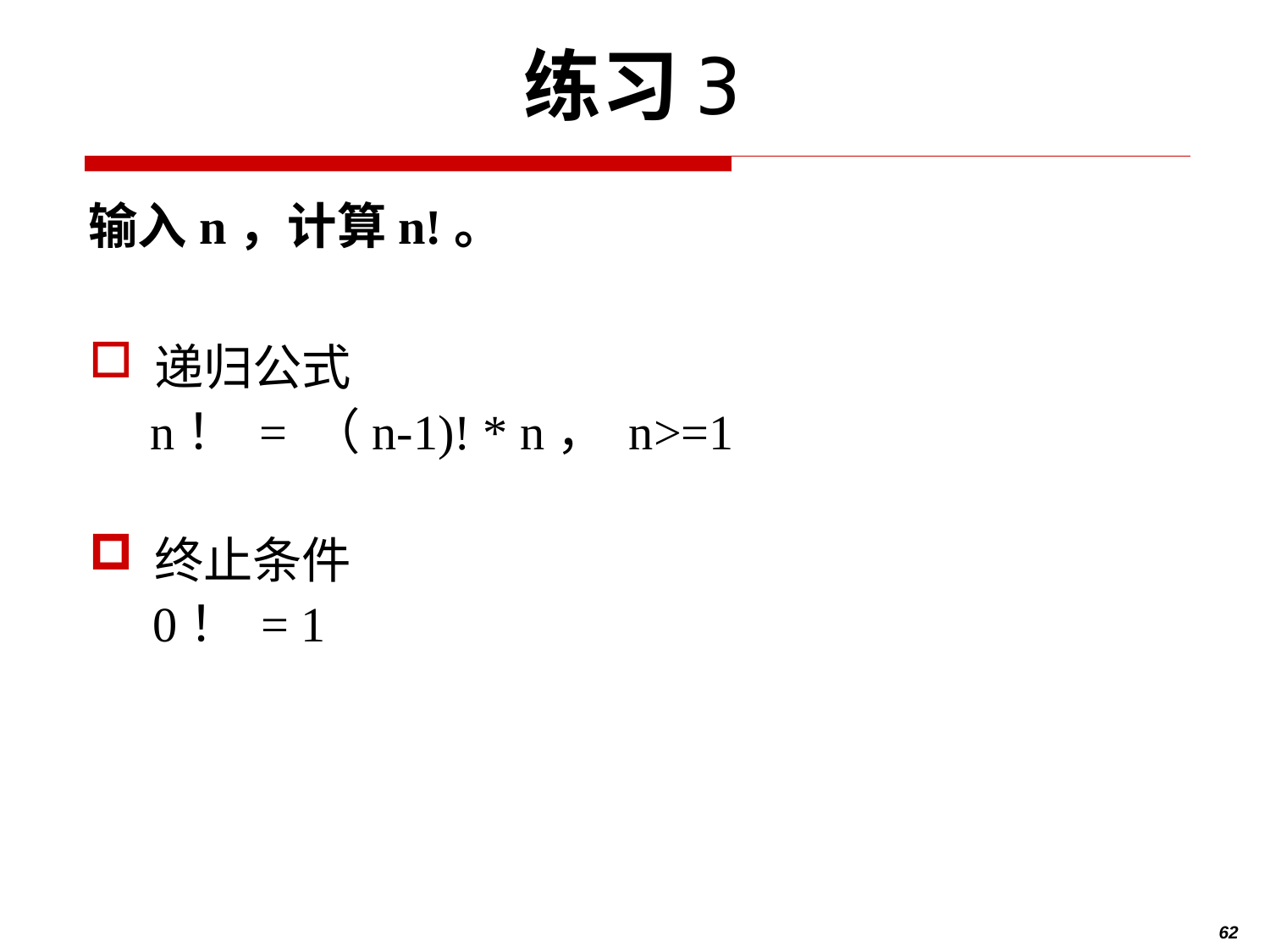

练习3
输入n，计算n!。
递归公式
     n！ = （n-1)! * n， n>=1

终止条件
      0！ = 1
62